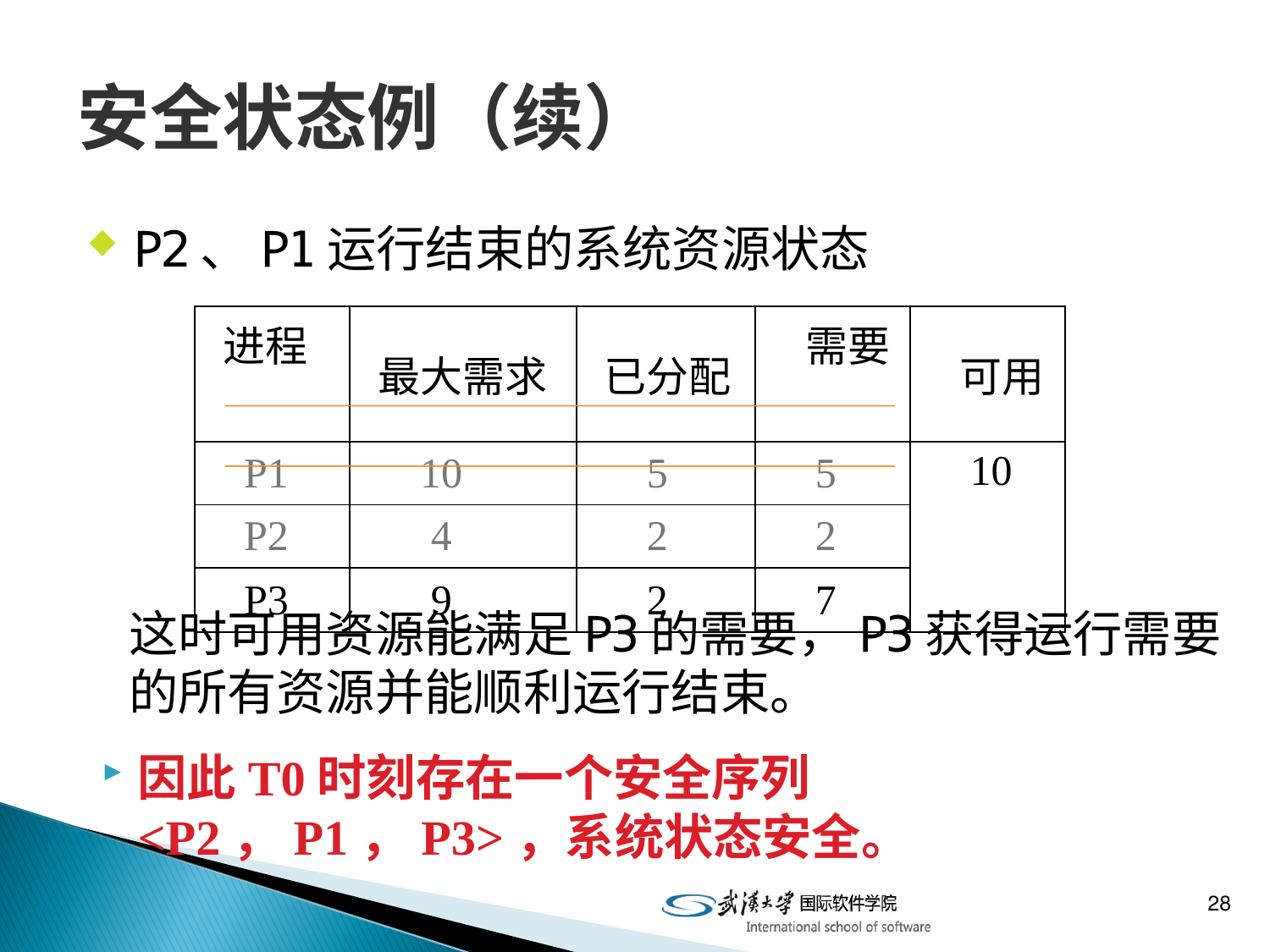

# 安全状态例（续）
P2、P1运行结束的系统资源状态
| 进程 | 最大需求 | 已分配 | 需要 | 可用 |
| --- | --- | --- | --- | --- |
| P1 | 10 | 5 | 5 | 10 |
| P2 | 4 | 2 | 2 |  |
| P3 | 9 | 2 | 7 |  |

这时可用资源能满足P3的需要，P3获得运行需要的所有资源并能顺利运行结束。
因此T0时刻存在一个安全序列<P2，P1，P3>，系统状态安全。